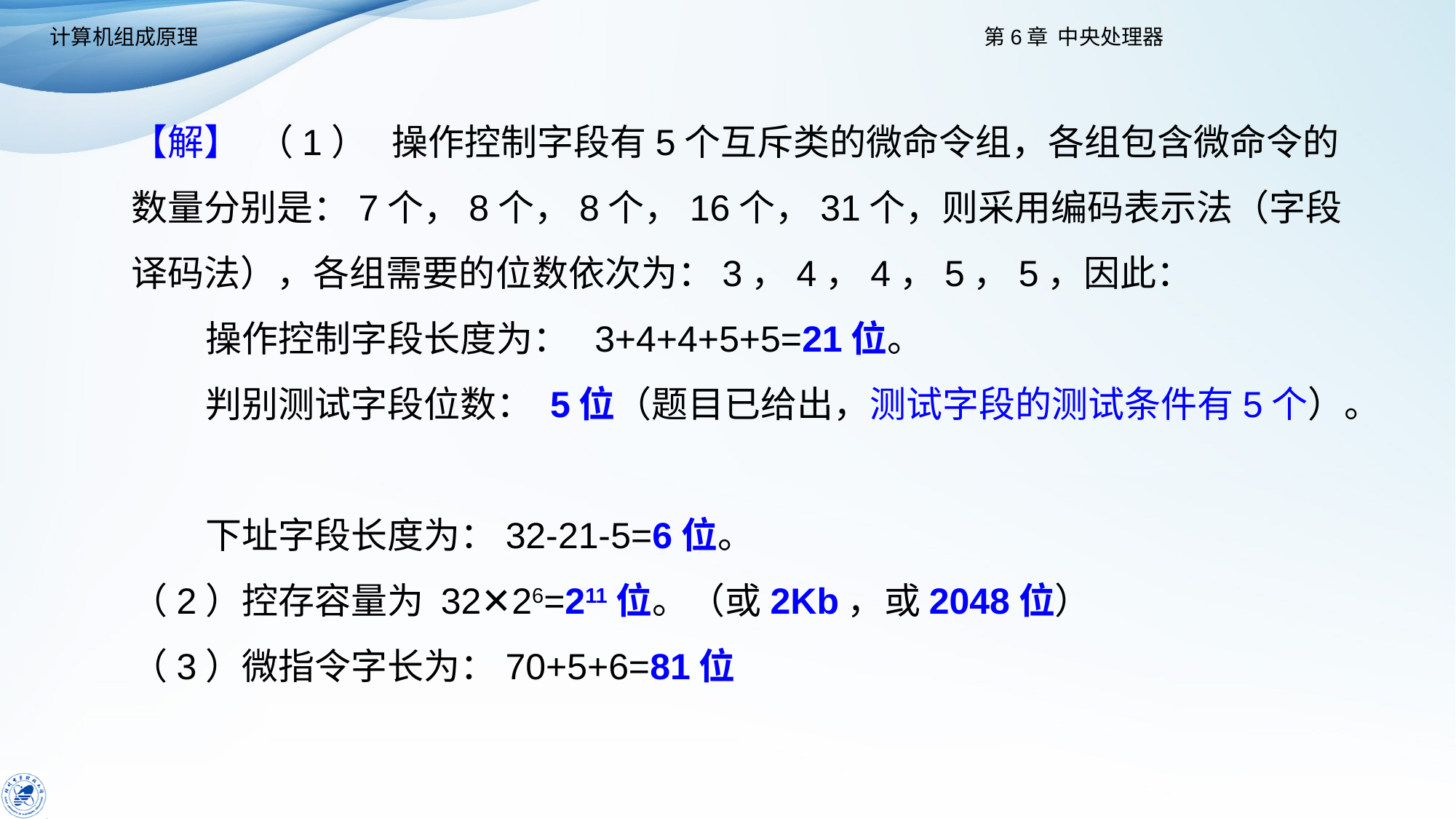

【解】  （1）   操作控制字段有5个互斥类的微命令组，各组包含微命令的数量分别是：7个，8个，8个，16个，31个，则采用编码表示法（字段译码法），各组需要的位数依次为：3，4，4，5，5，因此：
        操作控制字段长度为：  3+4+4+5+5=21位。
        判别测试字段位数： 5位（题目已给出，测试字段的测试条件有5个）。                      下址字段长度为：32-21-5=6位。
（2）控存容量为 32✕26=211位。（或2Kb，或2048位）
（3）微指令字长为：70+5+6=81位